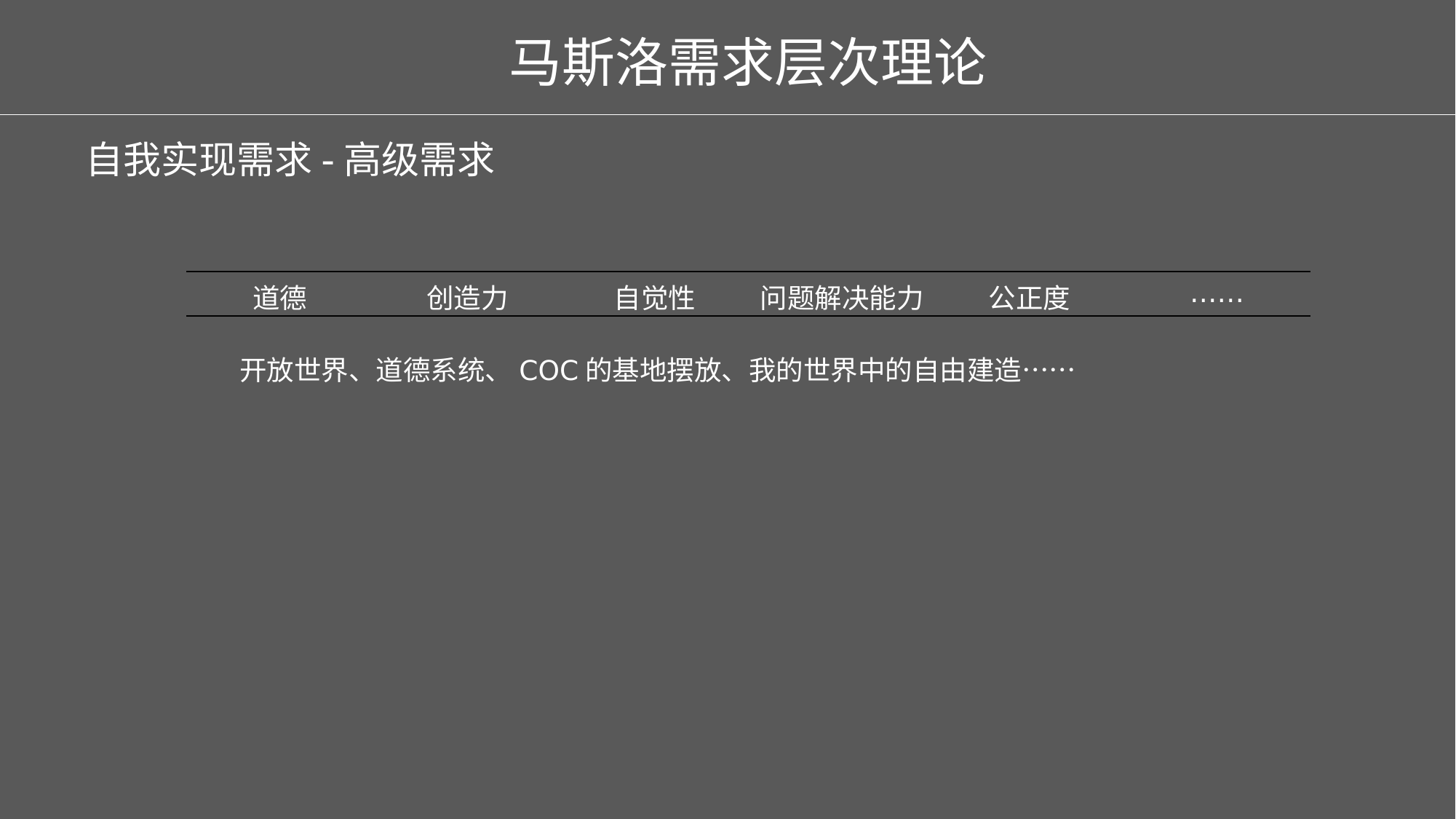

马斯洛需求层次理论
自我实现需求-高级需求
| 道德 | 创造力 | 自觉性 | 问题解决能力 | 公正度 | …… |
| --- | --- | --- | --- | --- | --- |
开放世界、道德系统、COC的基地摆放、我的世界中的自由建造……